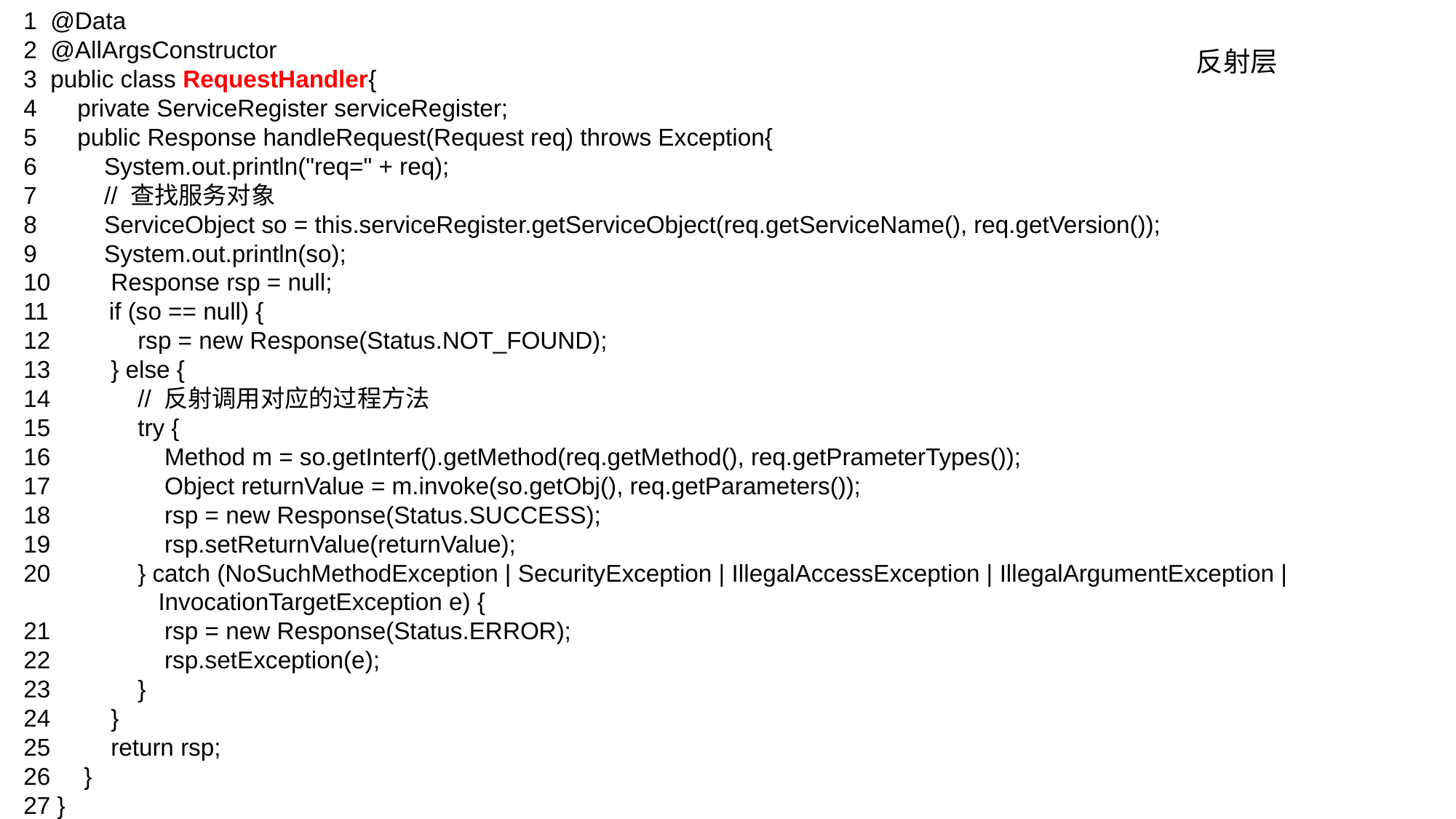

1  @Data
2  @AllArgsConstructor
3  public class RequestHandler{
4      private ServiceRegister serviceRegister;
5      public Response handleRequest(Request req) throws Exception{
6          System.out.println("req=" + req);
7          // 查找服务对象
8          ServiceObject so = this.serviceRegister.getServiceObject(req.getServiceName(), req.getVersion());
9          System.out.println(so);
10         Response rsp = null;
11         if (so == null) {
12             rsp = new Response(Status.NOT_FOUND);
13         } else {
14             // 反射调用对应的过程方法
15             try {
16                 Method m = so.getInterf().getMethod(req.getMethod(), req.getPrameterTypes());
17                 Object returnValue = m.invoke(so.getObj(), req.getParameters());
18                 rsp = new Response(Status.SUCCESS);
19                 rsp.setReturnValue(returnValue);
20             } catch (NoSuchMethodException | SecurityException | IllegalAccessException | IllegalArgumentException |
                    InvocationTargetException e) {
21                 rsp = new Response(Status.ERROR);
22                 rsp.setException(e);
23             }
24         }
25         return rsp;
26     }
27 }
反射层